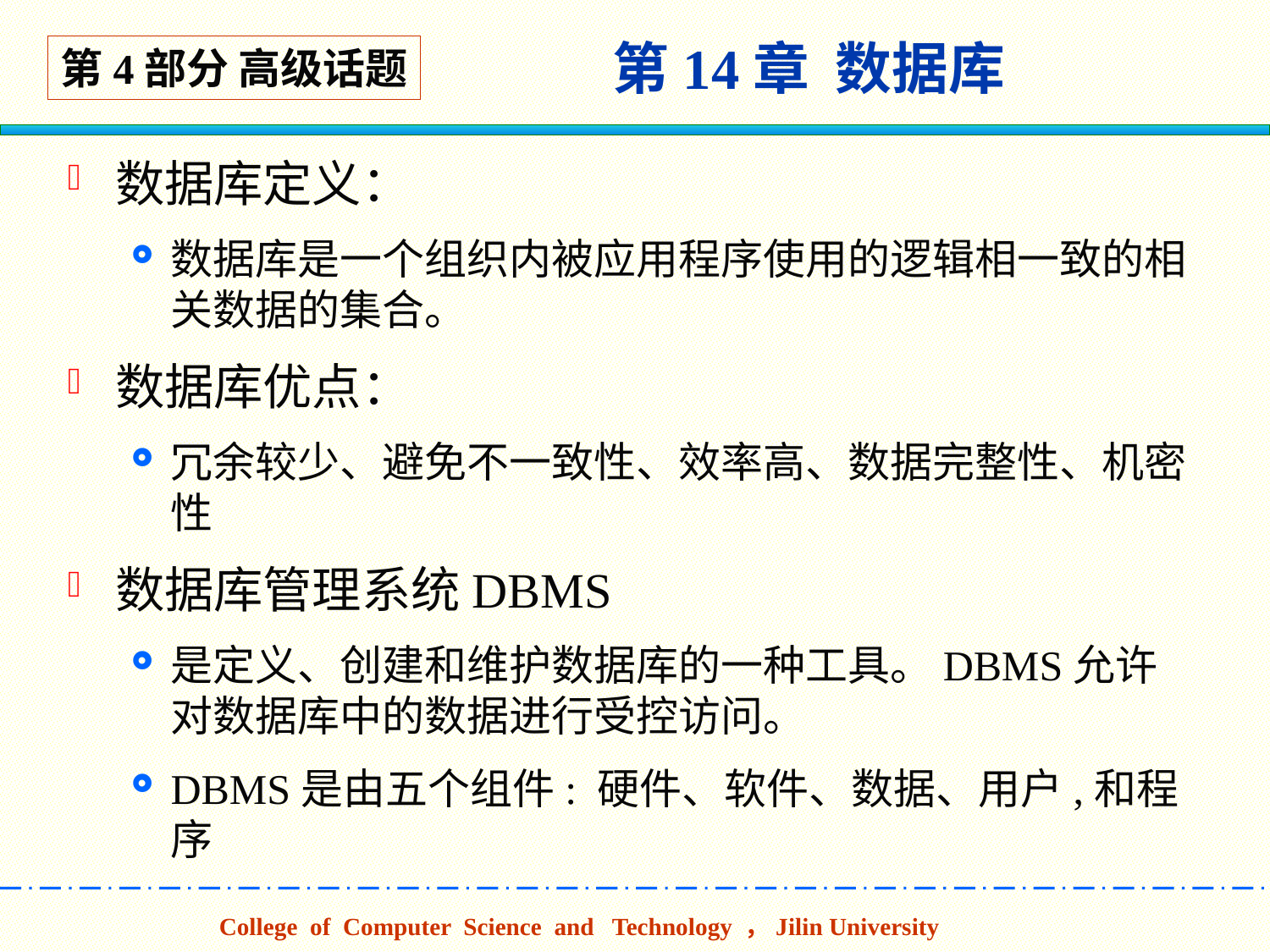

# 第14章  数据库
第4部分 高级话题
数据库定义：
数据库是一个组织内被应用程序使用的逻辑相一致的相关数据的集合。
数据库优点：
冗余较少、避免不一致性、效率高、数据完整性、机密性
数据库管理系统DBMS
是定义、创建和维护数据库的一种工具。DBMS允许对数据库中的数据进行受控访问。
DBMS是由五个组件: 硬件、软件、数据、用户,和程序